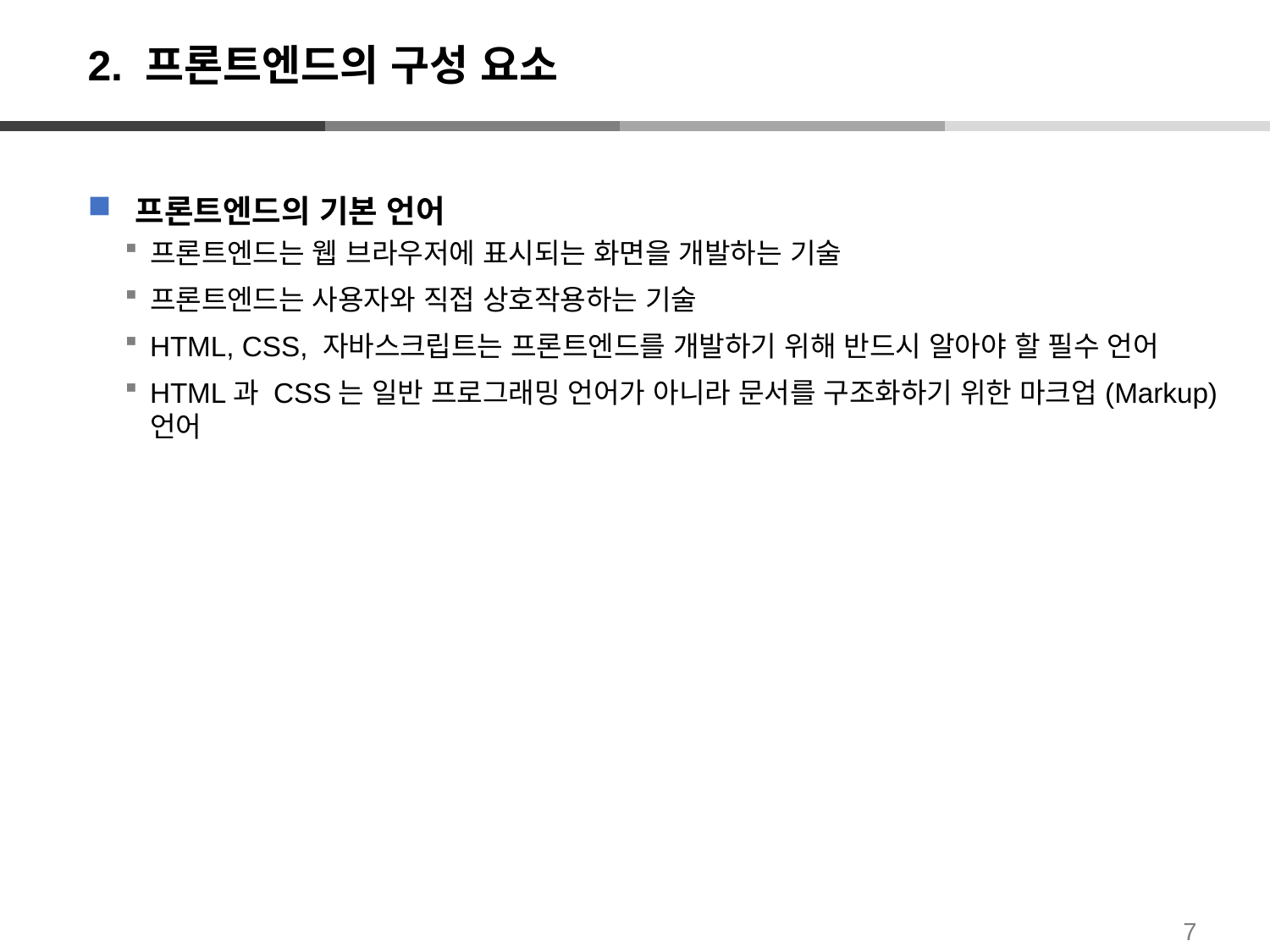

# 2. 프론트엔드의 구성 요소
프론트엔드의 기본 언어
프론트엔드는 웹 브라우저에 표시되는 화면을 개발하는 기술
프론트엔드는 사용자와 직접 상호작용하는 기술
HTML, CSS, 자바스크립트는 프론트엔드를 개발하기 위해 반드시 알아야 할 필수 언어
HTML과 CSS는 일반 프로그래밍 언어가 아니라 문서를 구조화하기 위한 마크업(Markup) 언어